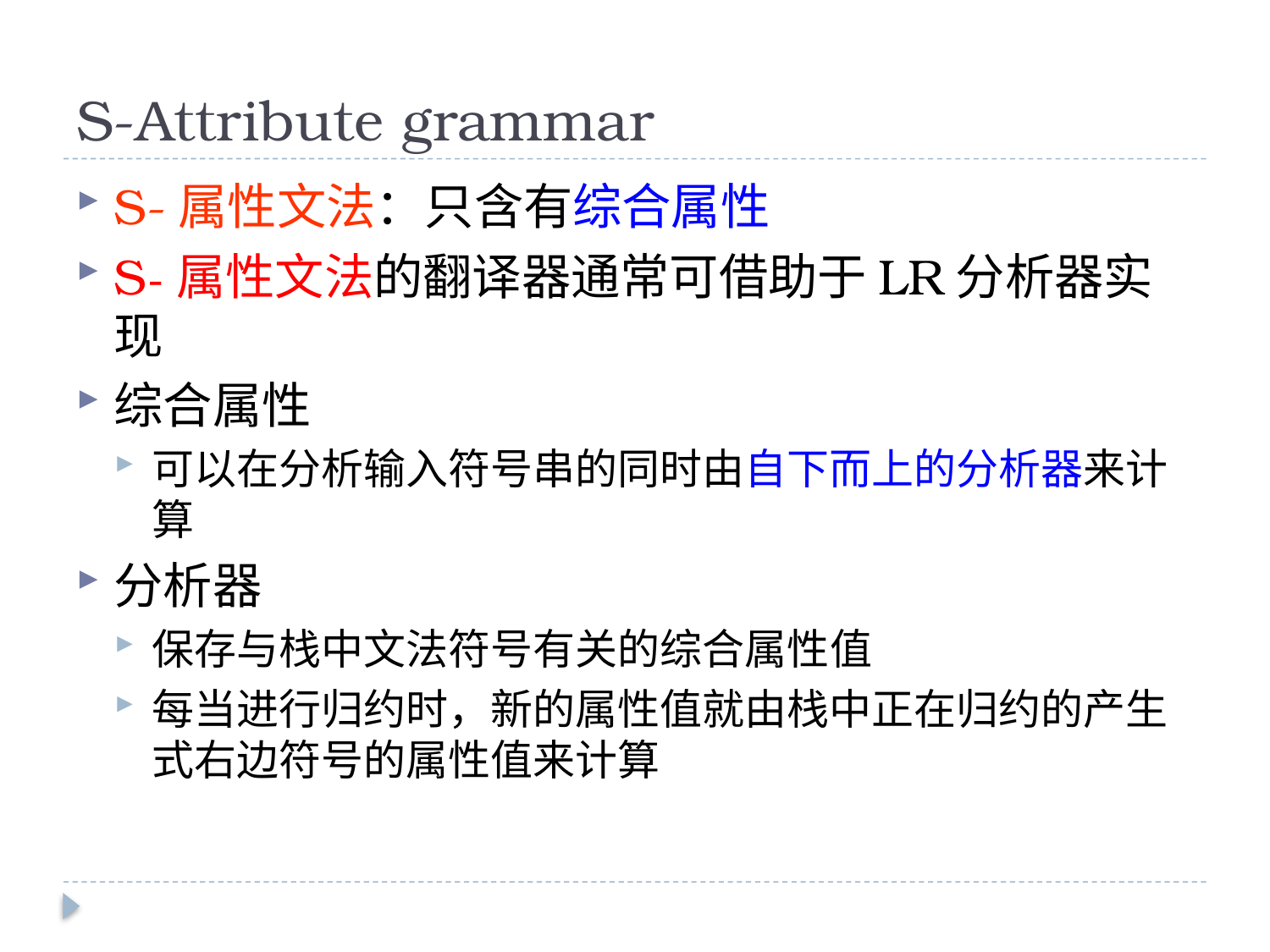

# S-Attribute grammar
S-属性文法：只含有综合属性
S-属性文法的翻译器通常可借助于LR分析器实现
综合属性
可以在分析输入符号串的同时由自下而上的分析器来计算
分析器
保存与栈中文法符号有关的综合属性值
每当进行归约时，新的属性值就由栈中正在归约的产生式右边符号的属性值来计算

39